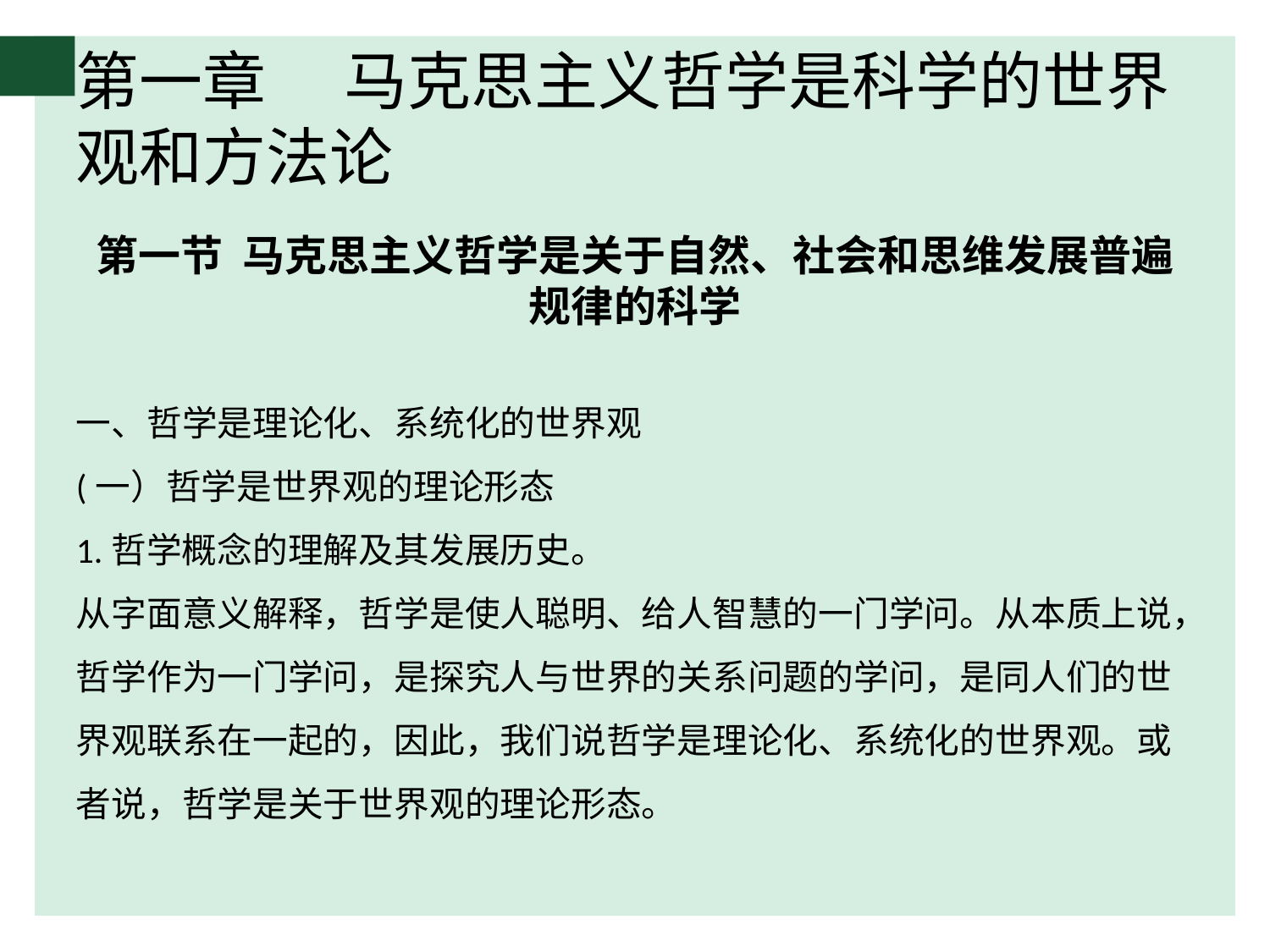

# 第一章　 马克思主义哲学是科学的世界观和方法论
第一节  马克思主义哲学是关于自然、社会和思维发展普遍规律的科学

一、哲学是理论化、系统化的世界观
(一）哲学是世界观的理论形态
1.哲学概念的理解及其发展历史。
从字面意义解释，哲学是使人聪明、给人智慧的一门学问。从本质上说，哲学作为一门学问，是探究人与世界的关系问题的学问，是同人们的世界观联系在一起的，因此，我们说哲学是理论化、系统化的世界观。或者说，哲学是关于世界观的理论形态。